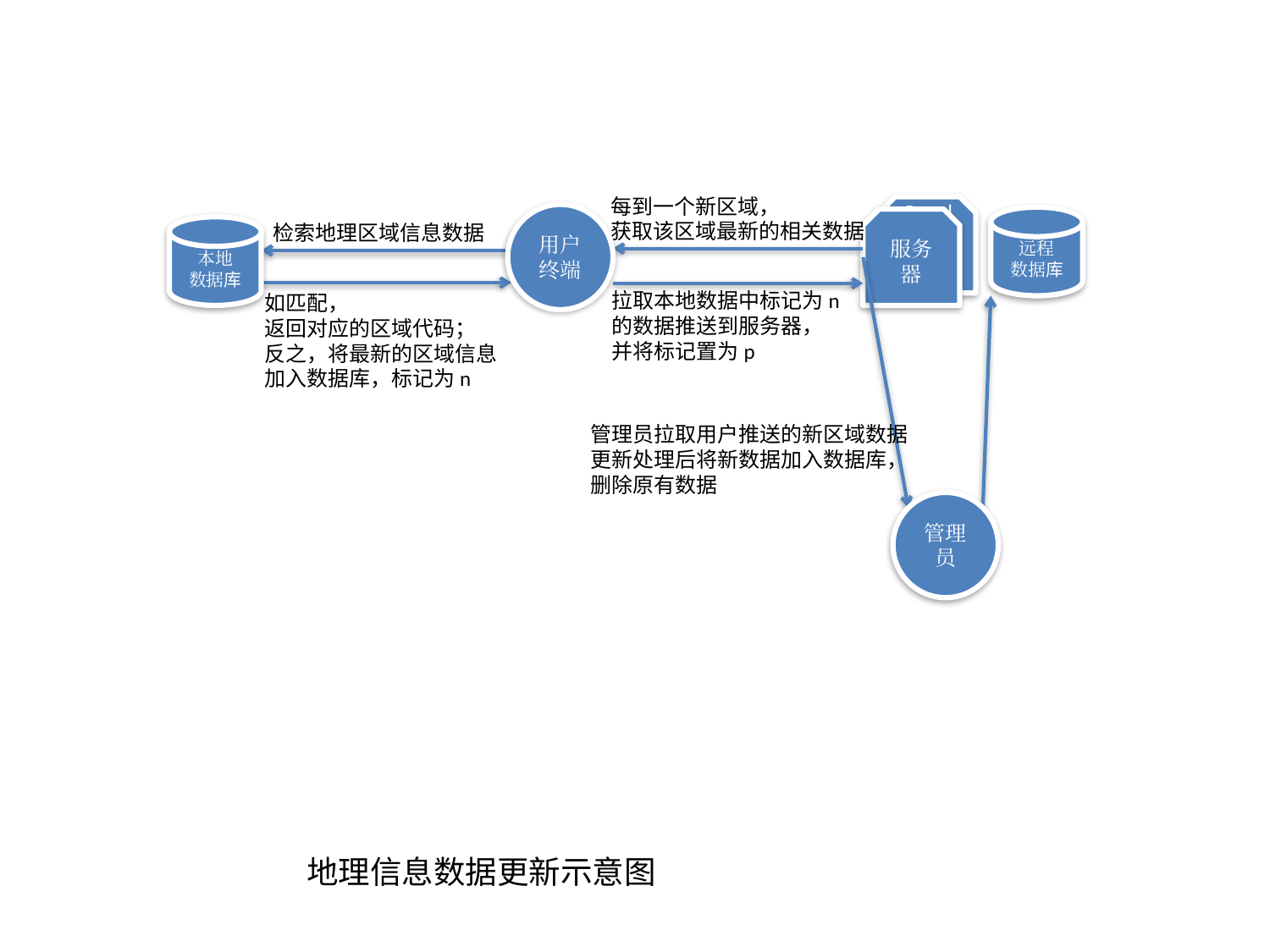

每到一个新区域，
获取该区域最新的相关数据
Google
地图数据
远程
数据库
服务器
用户
终端
检索地理区域信息数据
本地
数据库
拉取本地数据中标记为n
的数据推送到服务器，
并将标记置为p
如匹配，
返回对应的区域代码；
反之，将最新的区域信息
加入数据库，标记为n
管理员拉取用户推送的新区域数据
更新处理后将新数据加入数据库，
删除原有数据
管理员
地理信息数据更新示意图